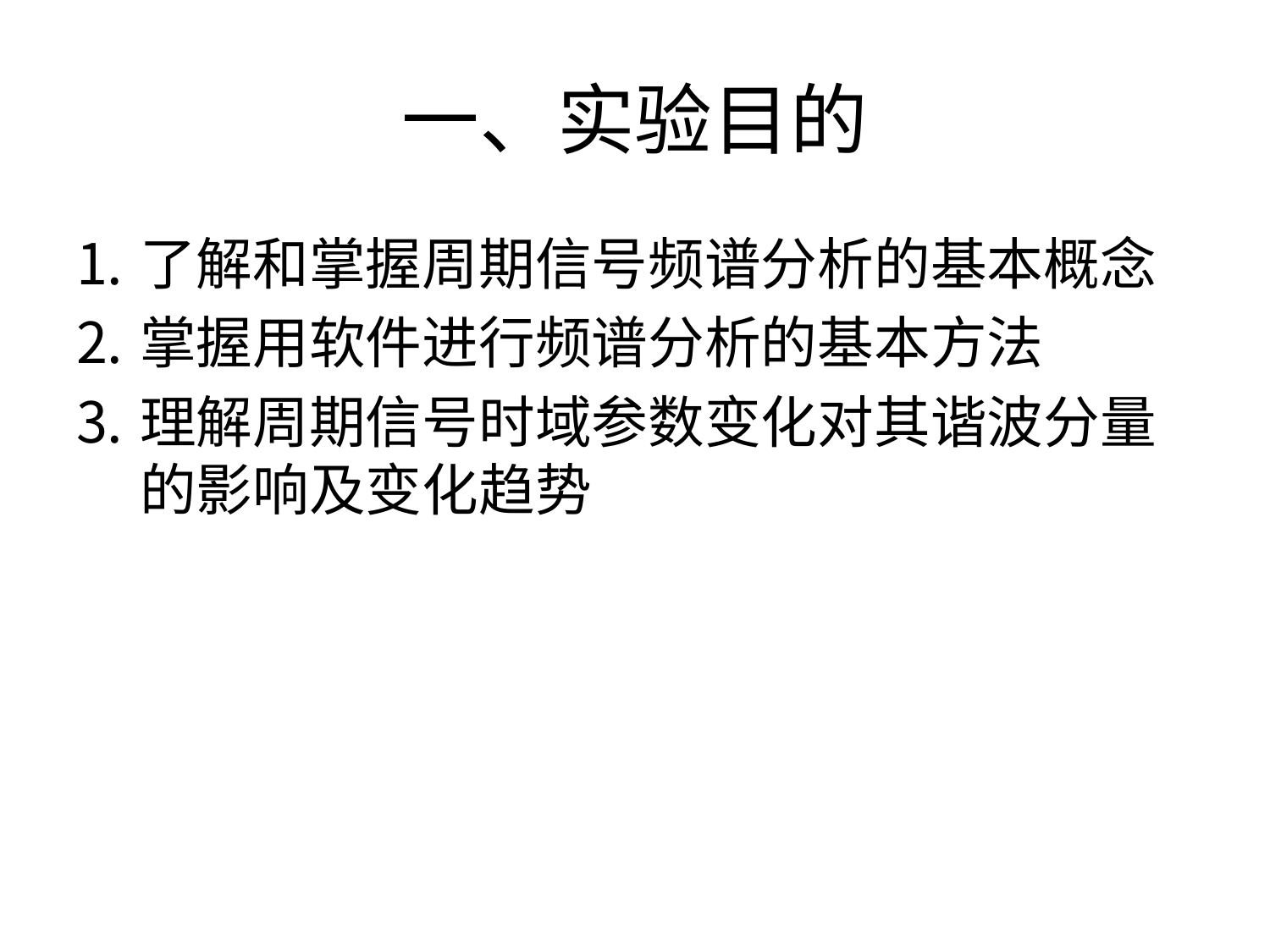

# 一、实验目的
了解和掌握周期信号频谱分析的基本概念
掌握用软件进行频谱分析的基本方法
理解周期信号时域参数变化对其谐波分量的影响及变化趋势